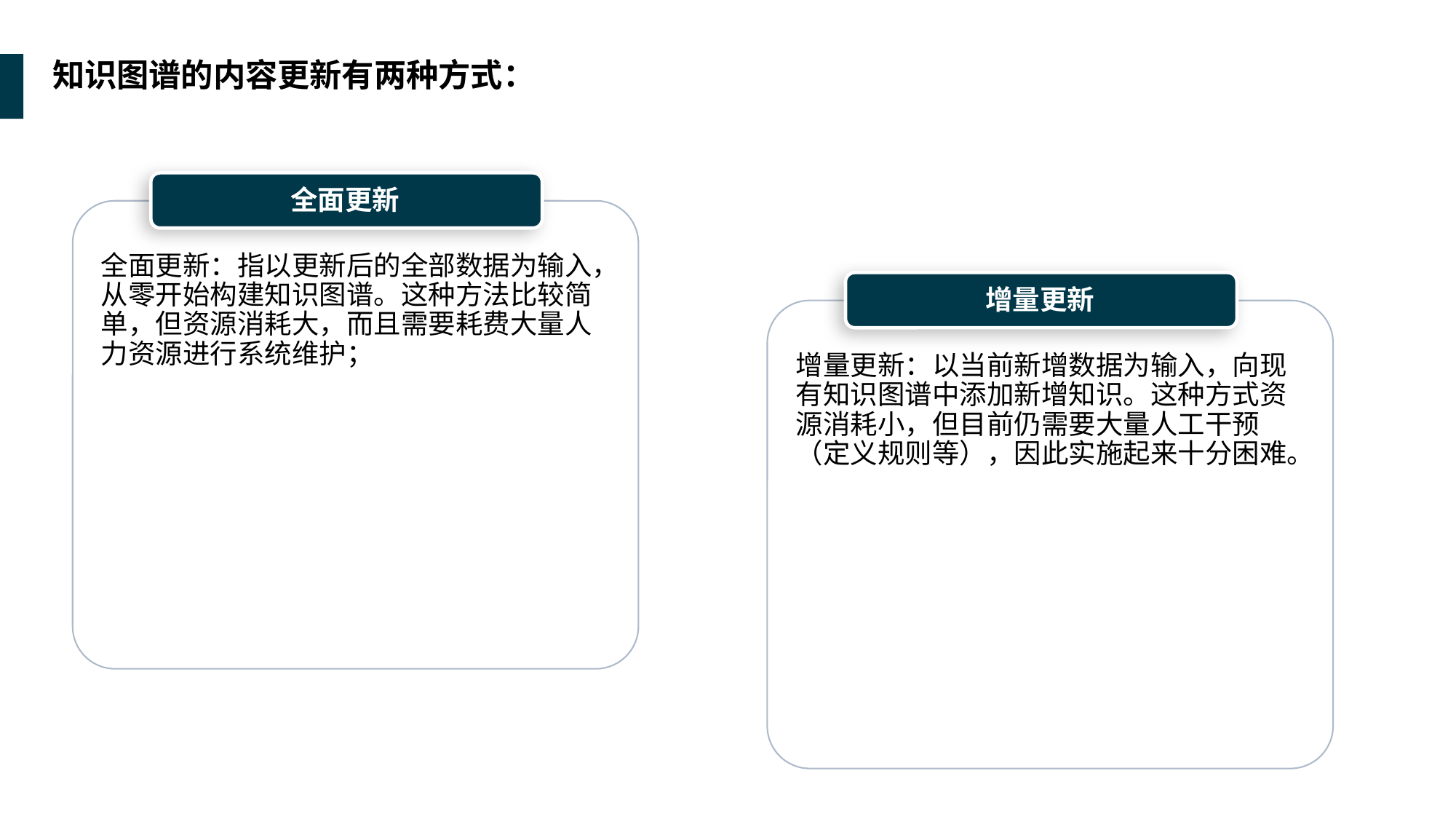

知识图谱的内容更新有两种方式：
全面更新
全面更新：指以更新后的全部数据为输入，从零开始构建知识图谱。这种方法比较简单，但资源消耗大，而且需要耗费大量人力资源进行系统维护；
增量更新
增量更新：以当前新增数据为输入，向现有知识图谱中添加新增知识。这种方式资源消耗小，但目前仍需要大量人工干预（定义规则等），因此实施起来十分困难。